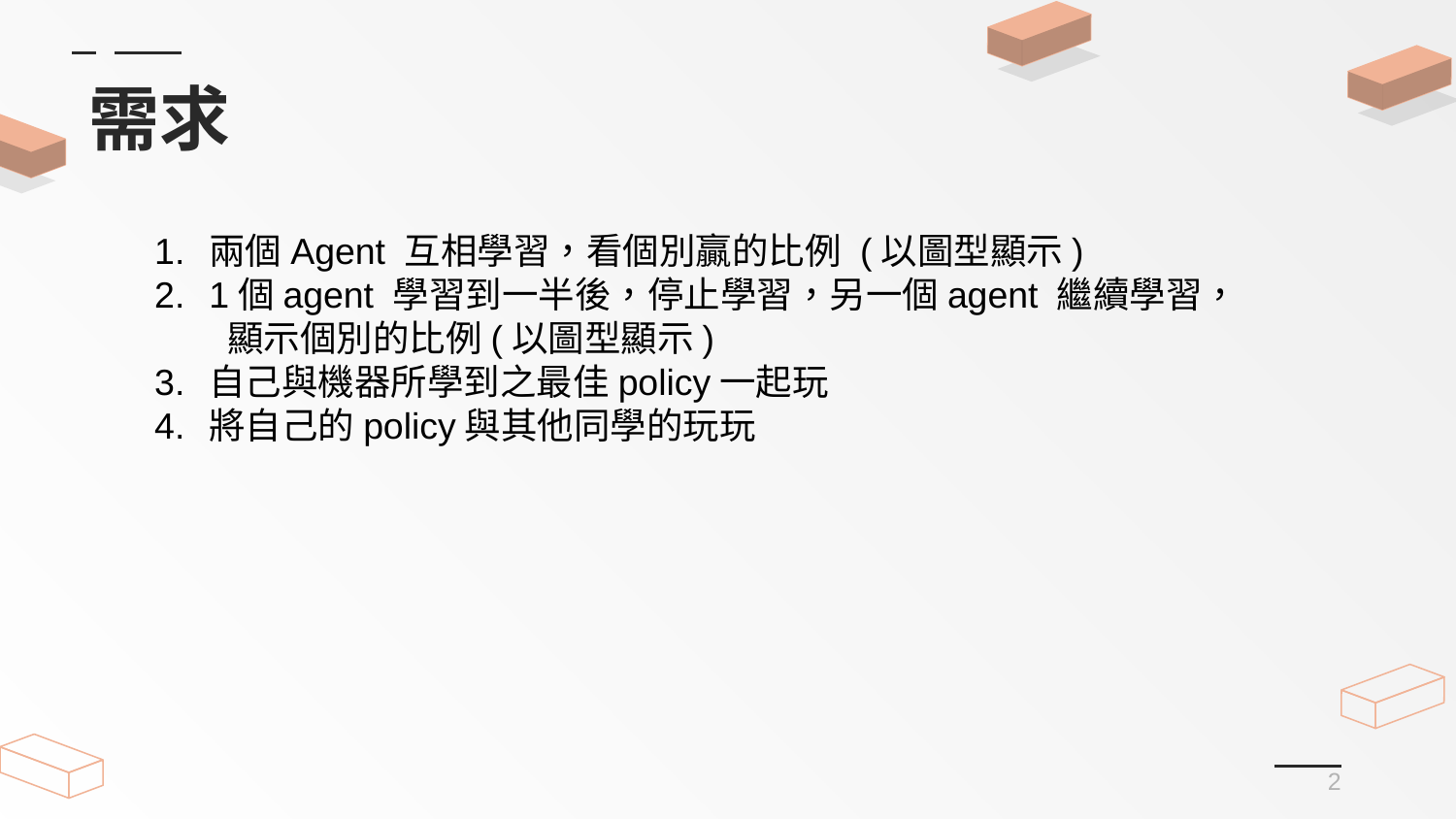

# 需求
兩個Agent 互相學習，看個別贏的比例 (以圖型顯示)
1個agent 學習到一半後，停止學習，另一個agent 繼續學習，
　　顯示個別的比例(以圖型顯示)
自己與機器所學到之最佳policy一起玩
將自己的policy與其他同學的玩玩
2